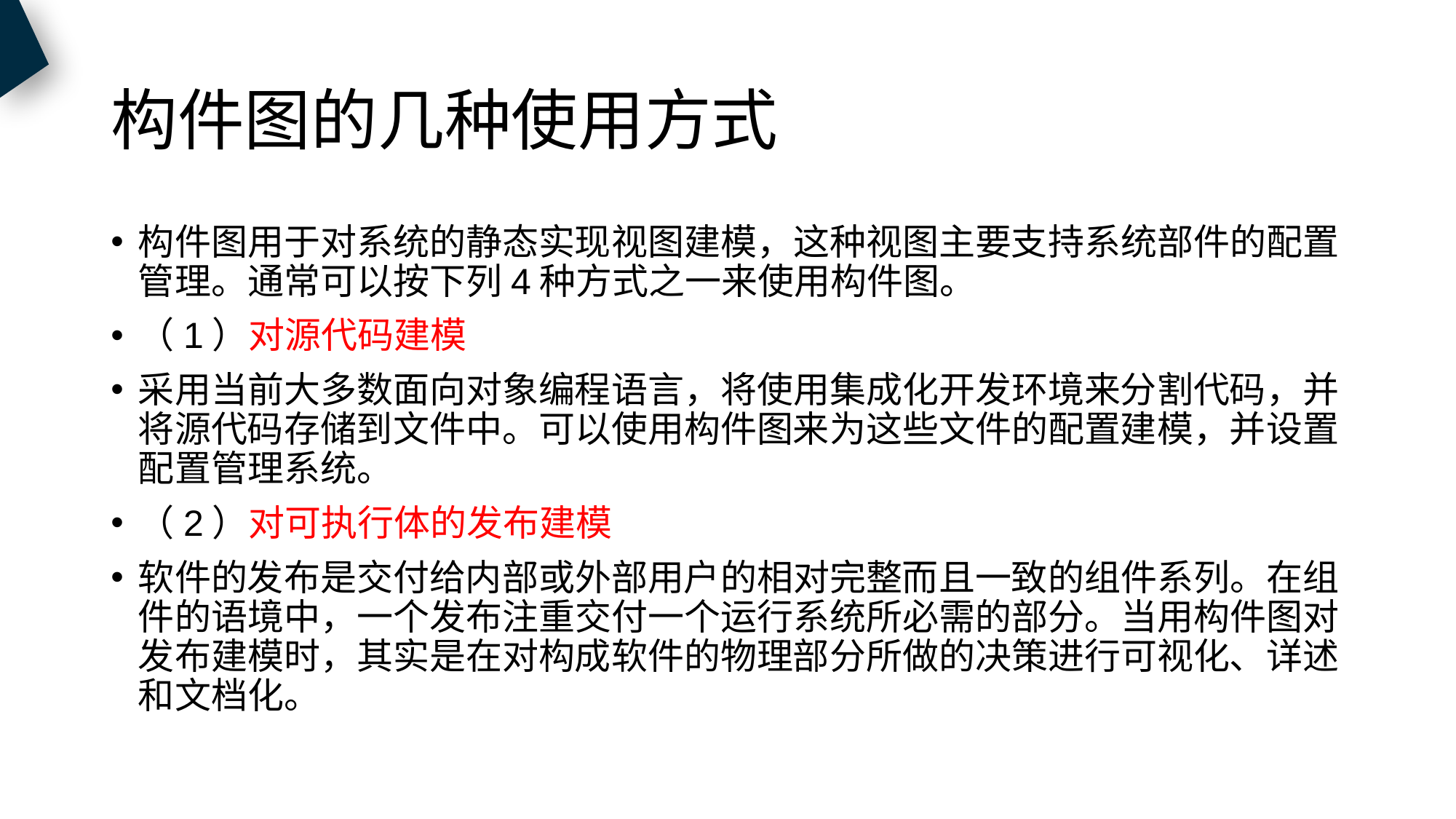

# 构件图的几种使用方式
构件图用于对系统的静态实现视图建模，这种视图主要支持系统部件的配置管理。通常可以按下列4种方式之一来使用构件图。
（1）对源代码建模
采用当前大多数面向对象编程语言，将使用集成化开发环境来分割代码，并将源代码存储到文件中。可以使用构件图来为这些文件的配置建模，并设置配置管理系统。
（2）对可执行体的发布建模
软件的发布是交付给内部或外部用户的相对完整而且一致的组件系列。在组件的语境中，一个发布注重交付一个运行系统所必需的部分。当用构件图对发布建模时，其实是在对构成软件的物理部分所做的决策进行可视化、详述和文档化。